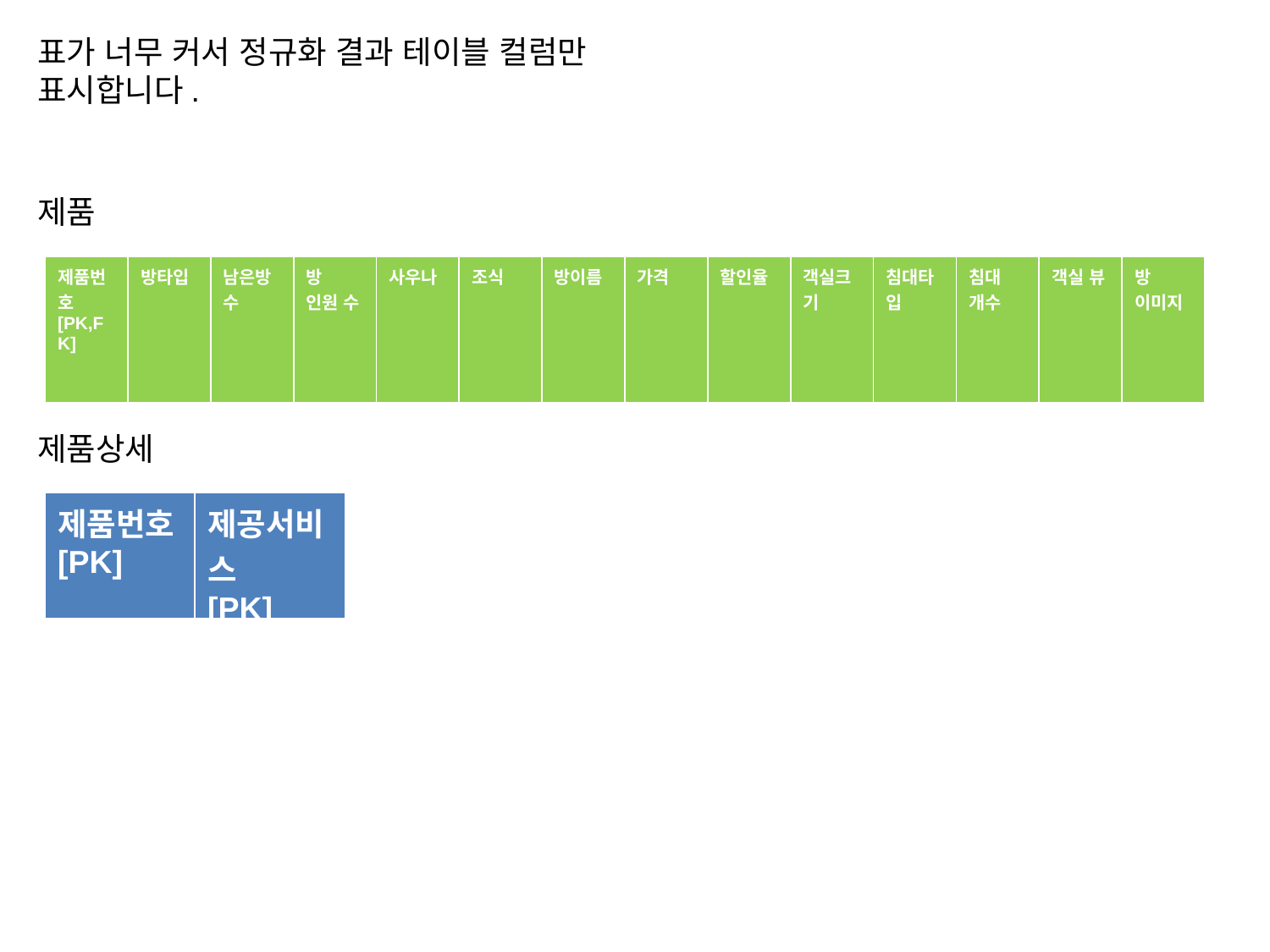

표가 너무 커서 정규화 결과 테이블 컬럼만 표시합니다.
제품
| 제품번호 [PK,FK] | 방타입 | 남은방 수 | 방 인원 수 | 사우나 | 조식 | 방이름 | 가격 | 할인율 | 객실크기 | 침대타입 | 침대 개수 | 객실 뷰 | 방 이미지 |
| --- | --- | --- | --- | --- | --- | --- | --- | --- | --- | --- | --- | --- | --- |
제품상세
| 제품번호 [PK] | 제공서비스 [PK] |
| --- | --- |